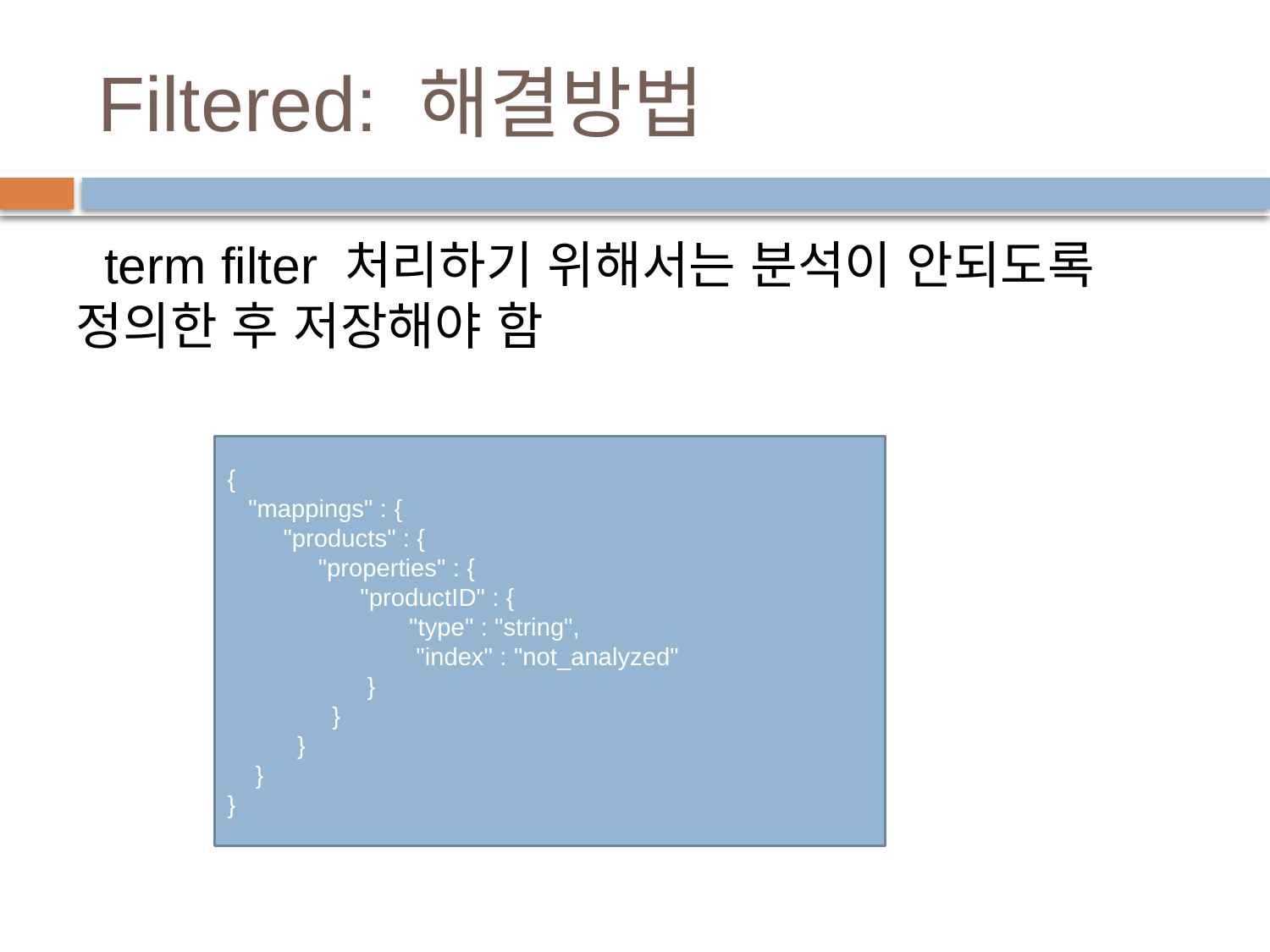

# Filtered: 해결방법
  term filter 처리하기 위해서는 분석이 안되도록 정의한 후 저장해야 함
{
   "mappings" : {
        "products" : {
             "properties" : {
                   "productID" : {
                          "type" : "string",
                           "index" : "not_analyzed"
                    }
               }
          }
    }
}